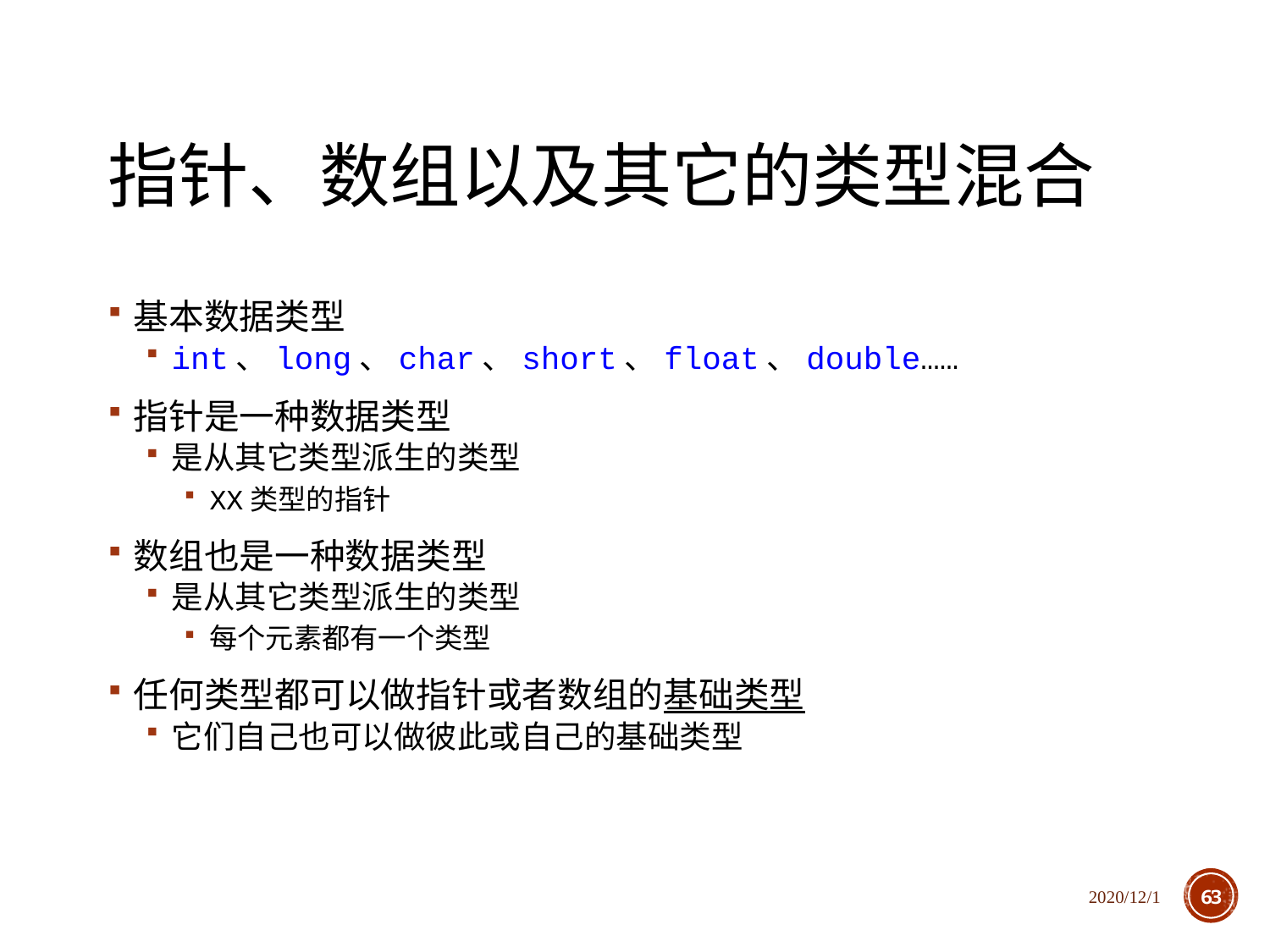

# 指针、数组以及其它的类型混合
基本数据类型
int、long、char、short、float、double……
指针是一种数据类型
是从其它类型派生的类型
XX类型的指针
数组也是一种数据类型
是从其它类型派生的类型
每个元素都有一个类型
任何类型都可以做指针或者数组的基础类型
它们自己也可以做彼此或自己的基础类型
2020/12/1
63